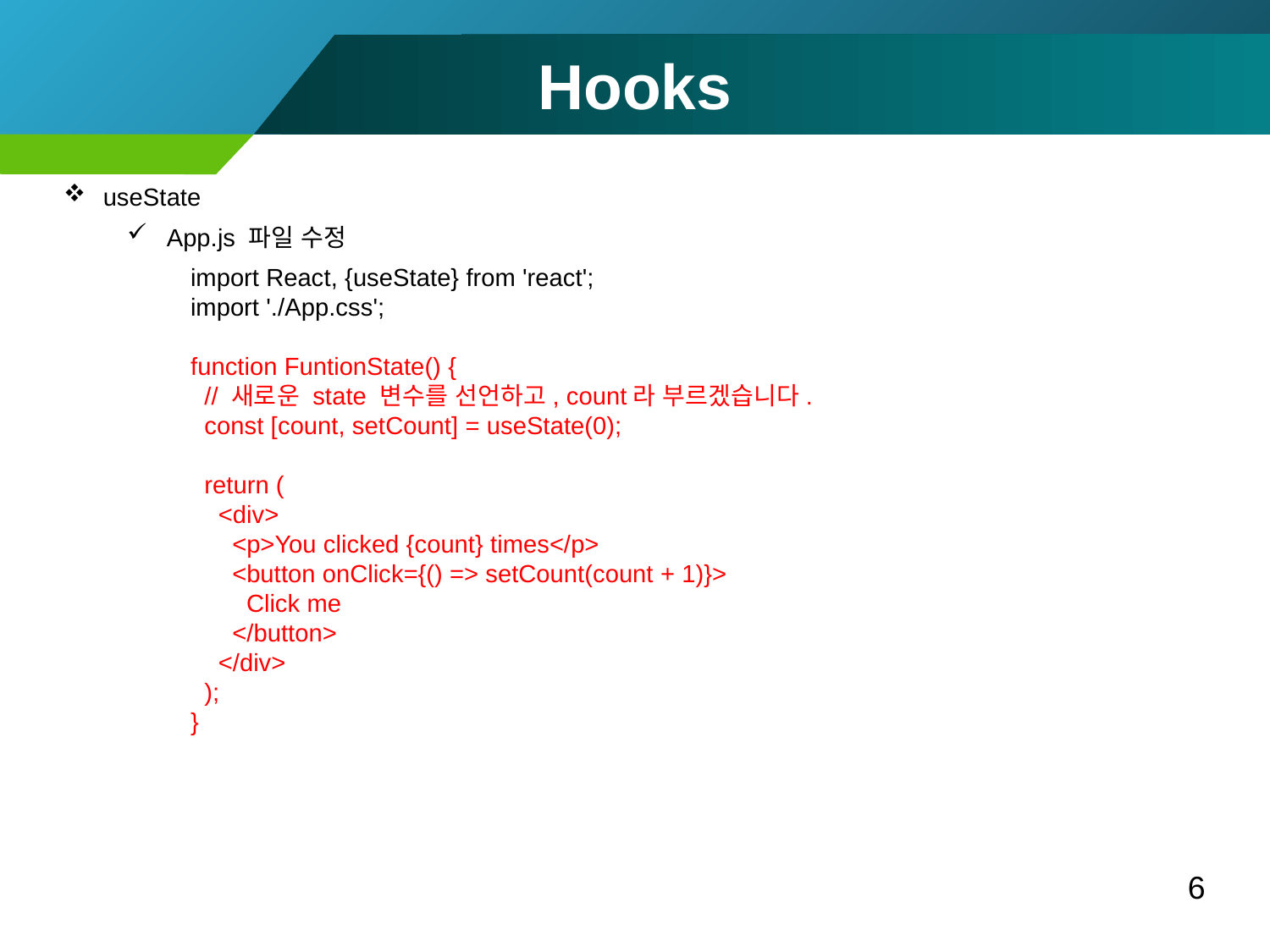

Hooks
useState
App.js 파일 수정
import React, {useState} from 'react';
import './App.css';

function FuntionState() {
  // 새로운 state 변수를 선언하고, count라 부르겠습니다.
  const [count, setCount] = useState(0);

  return (
    <div>
      <p>You clicked {count} times</p>
      <button onClick={() => setCount(count + 1)}>
        Click me
      </button>
    </div>
  );
}

6